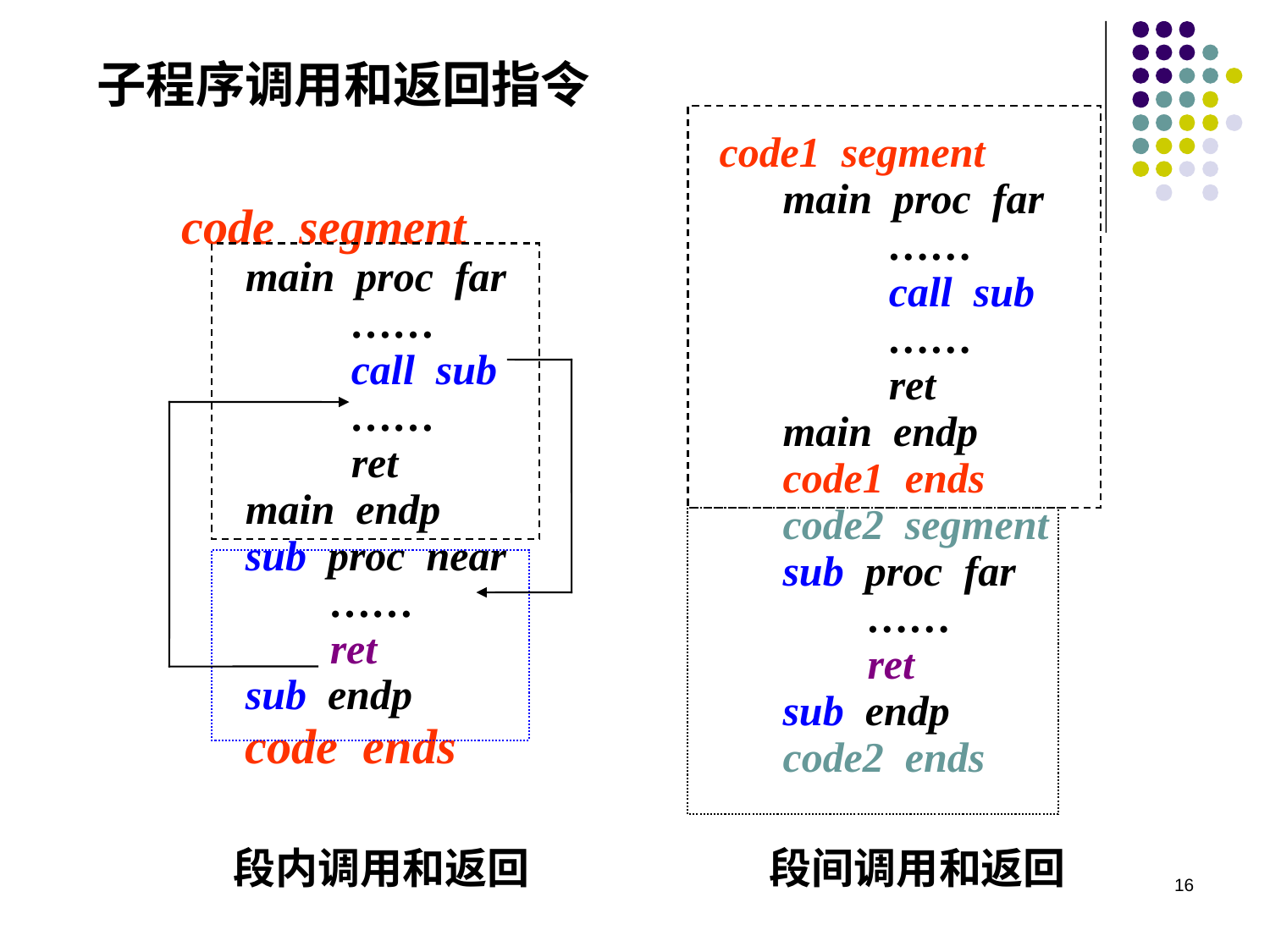

子程序调用和返回指令

code1  segment
main  proc  far
          ……
          call  sub
          ……
          ret
main  endp
code1  ends
code2  segment
sub  proc  far
        ……
        ret
sub  endp
code2  ends

 段间调用和返回
code  segment
main  proc  far
          ……
          call  sub
          ……
          ret
main  endp
sub  proc  near
        ……
        ret
sub  endp
code  ends

 段内调用和返回

16